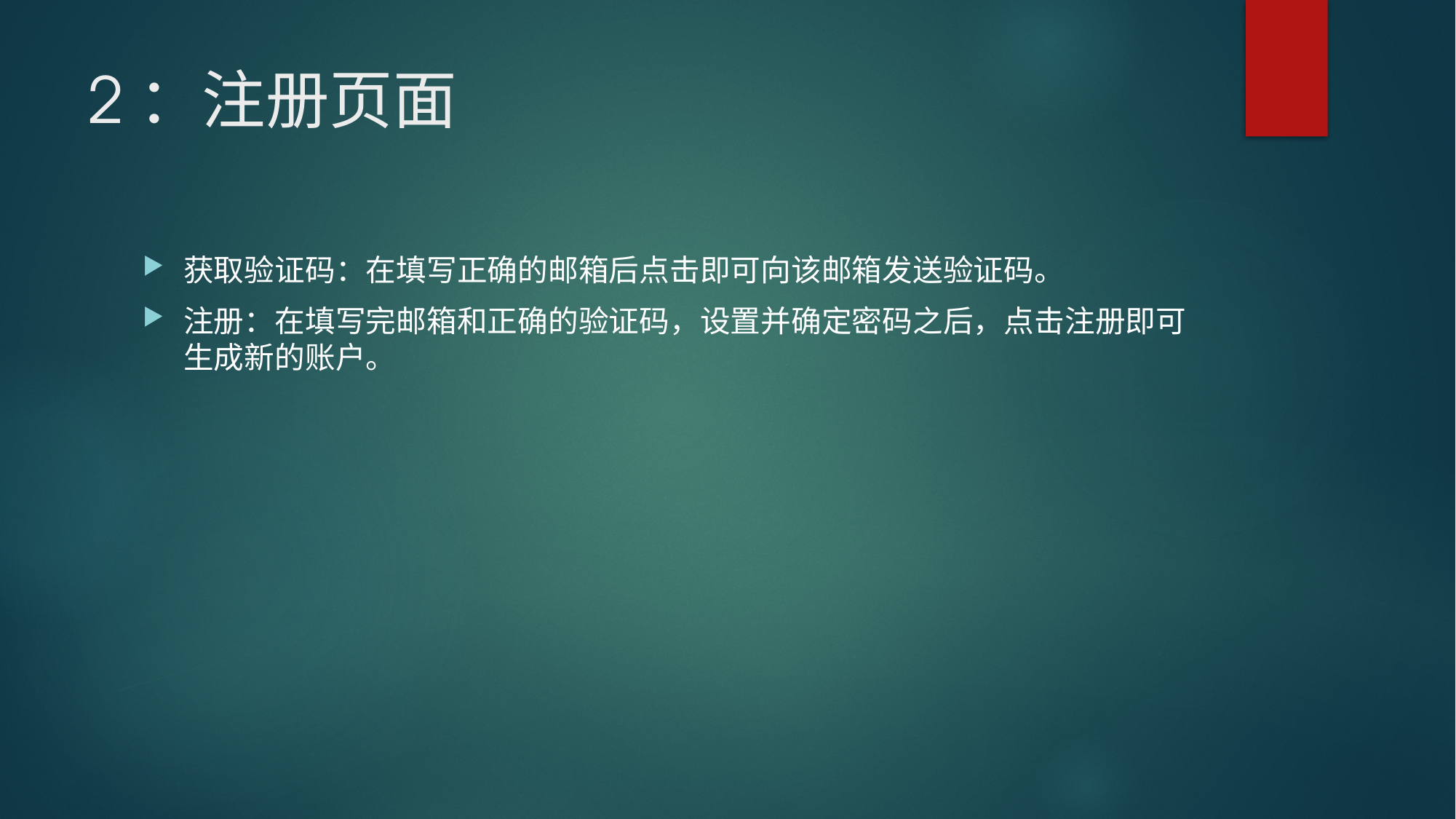

# 2：注册页面
获取验证码：在填写正确的邮箱后点击即可向该邮箱发送验证码。
注册：在填写完邮箱和正确的验证码，设置并确定密码之后，点击注册即可生成新的账户。